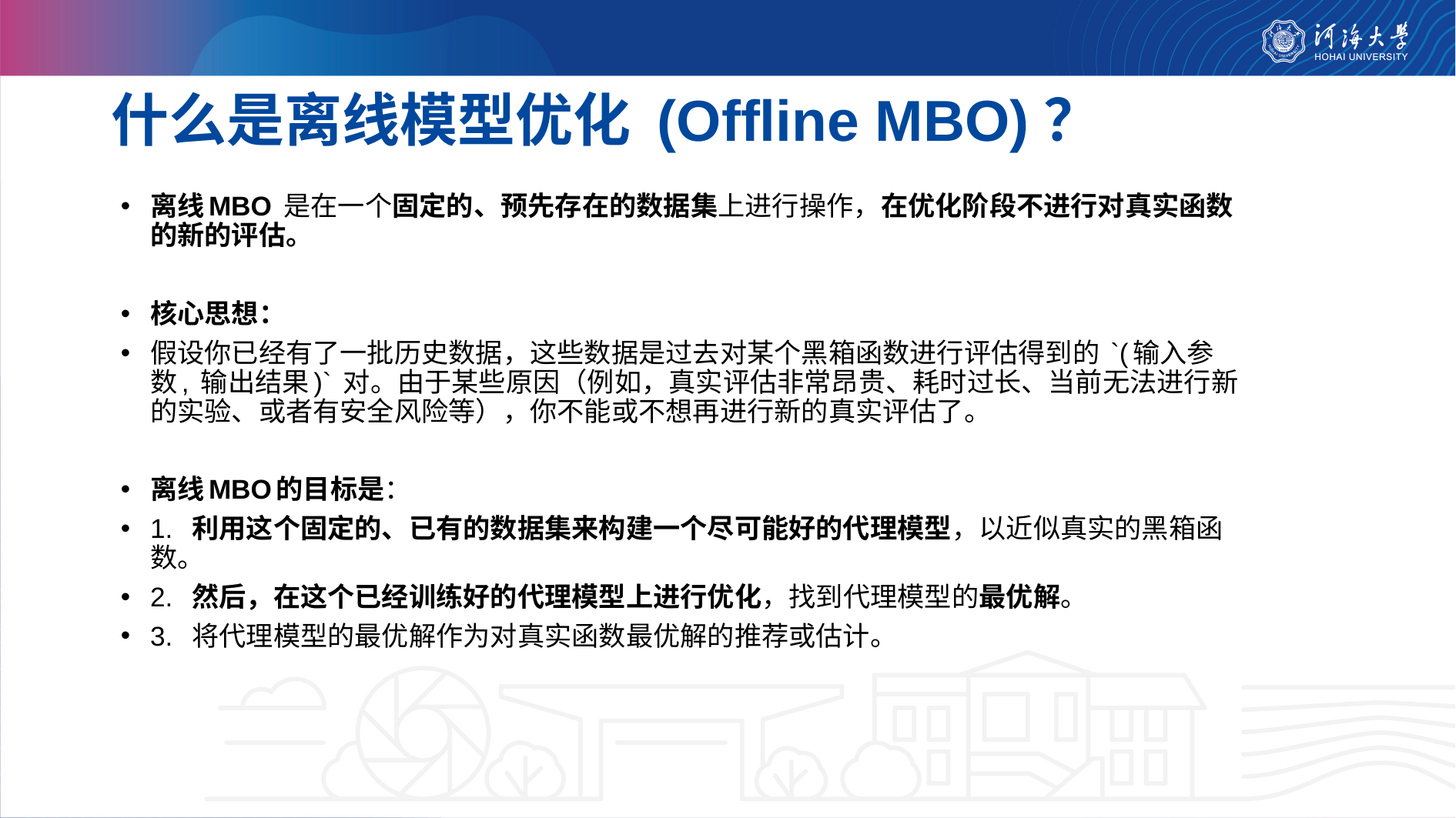

# 什么是离线模型优化 (Offline MBO)？
离线MBO 是在一个固定的、预先存在的数据集上进行操作，在优化阶段不进行对真实函数的新的评估。

核心思想：
假设你已经有了一批历史数据，这些数据是过去对某个黑箱函数进行评估得到的 `(输入参数, 输出结果)` 对。由于某些原因（例如，真实评估非常昂贵、耗时过长、当前无法进行新的实验、或者有安全风险等），你不能或不想再进行新的真实评估了。

离线MBO的目标是：
1.  利用这个固定的、已有的数据集来构建一个尽可能好的代理模型，以近似真实的黑箱函数。
2.  然后，在这个已经训练好的代理模型上进行优化，找到代理模型的最优解。
3.  将代理模型的最优解作为对真实函数最优解的推荐或估计。